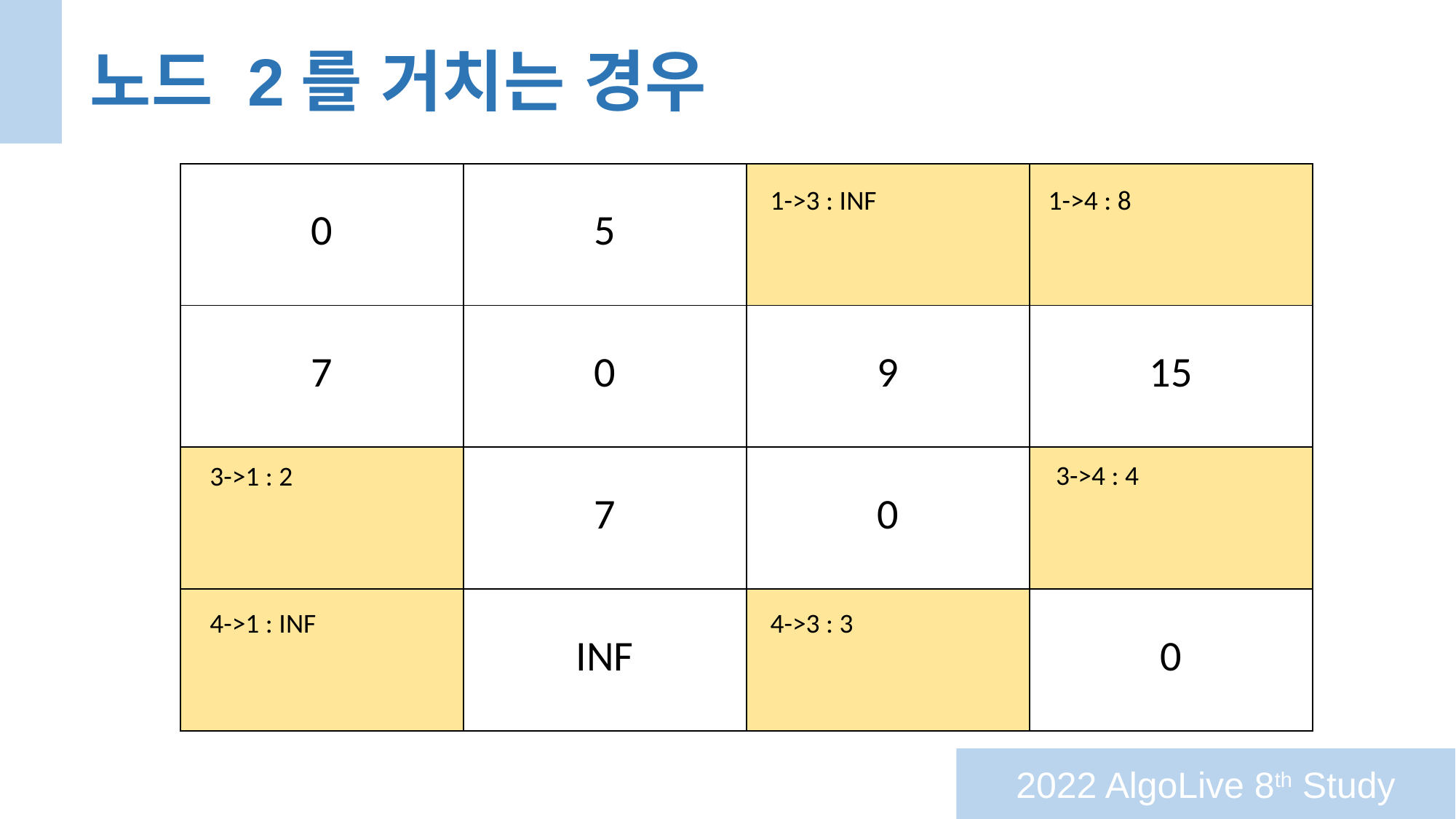

노드 2를 거치는 경우
| 0 | 5 |  |  |
| --- | --- | --- | --- |
| 7 | 0 | 9 | 15 |
|  | 7 | 0 |  |
|  | INF |  | 0 |
1->3 : INF
1->4 : 8
3->4 : 4
3->1 : 2
4->1 : INF
4->3 : 3